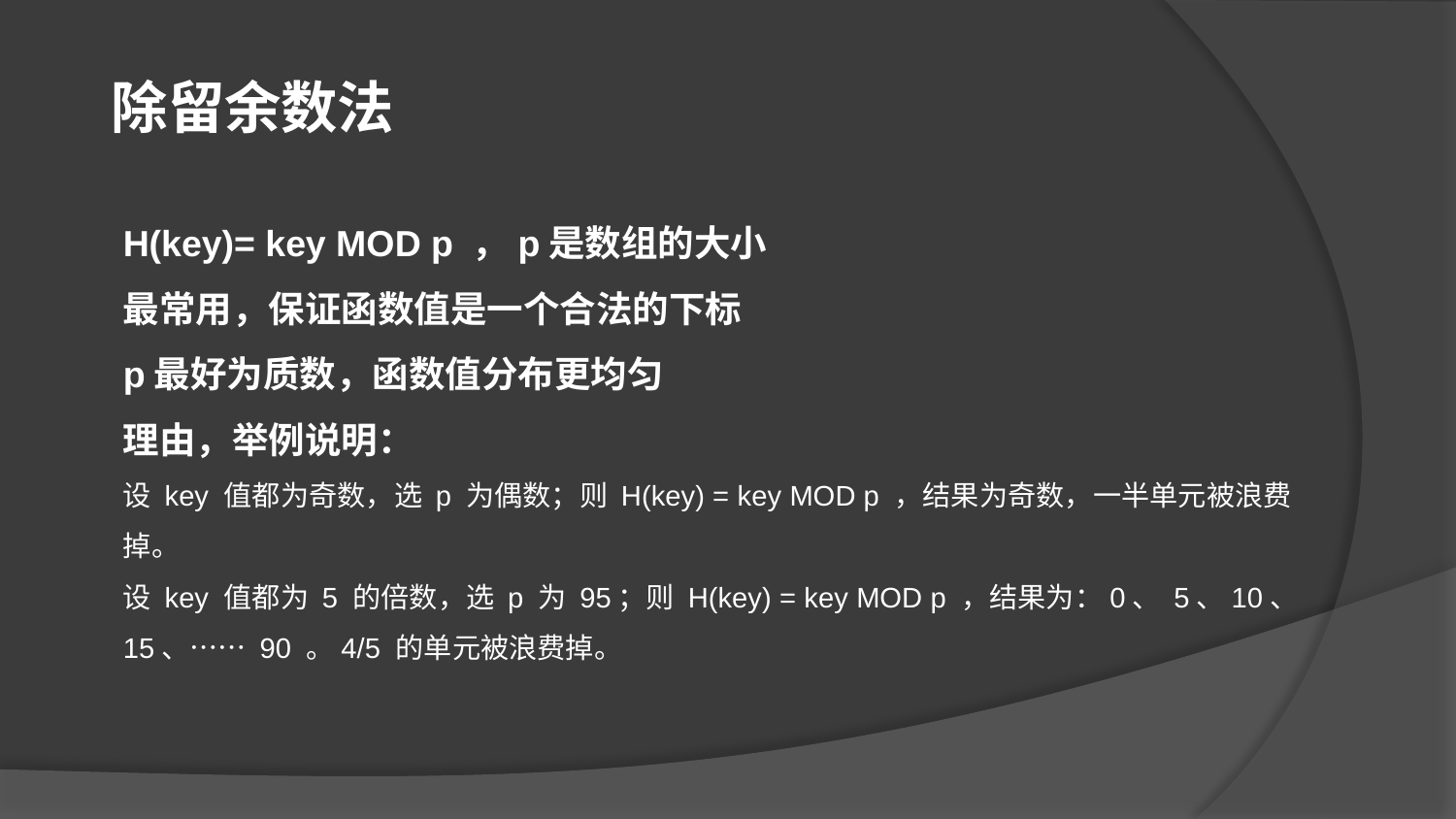

除留余数法
H(key)= key MOD p ，p是数组的大小
最常用，保证函数值是一个合法的下标
p最好为质数，函数值分布更均匀
理由，举例说明：
设 key 值都为奇数，选 p 为偶数；则 H(key) = key MOD p ，结果为奇数，一半单元被浪费掉。
设 key 值都为 5 的倍数，选 p 为 95；则 H(key) = key MOD p ，结果为：0、 5、10、15、…… 90 。4/5 的单元被浪费掉。